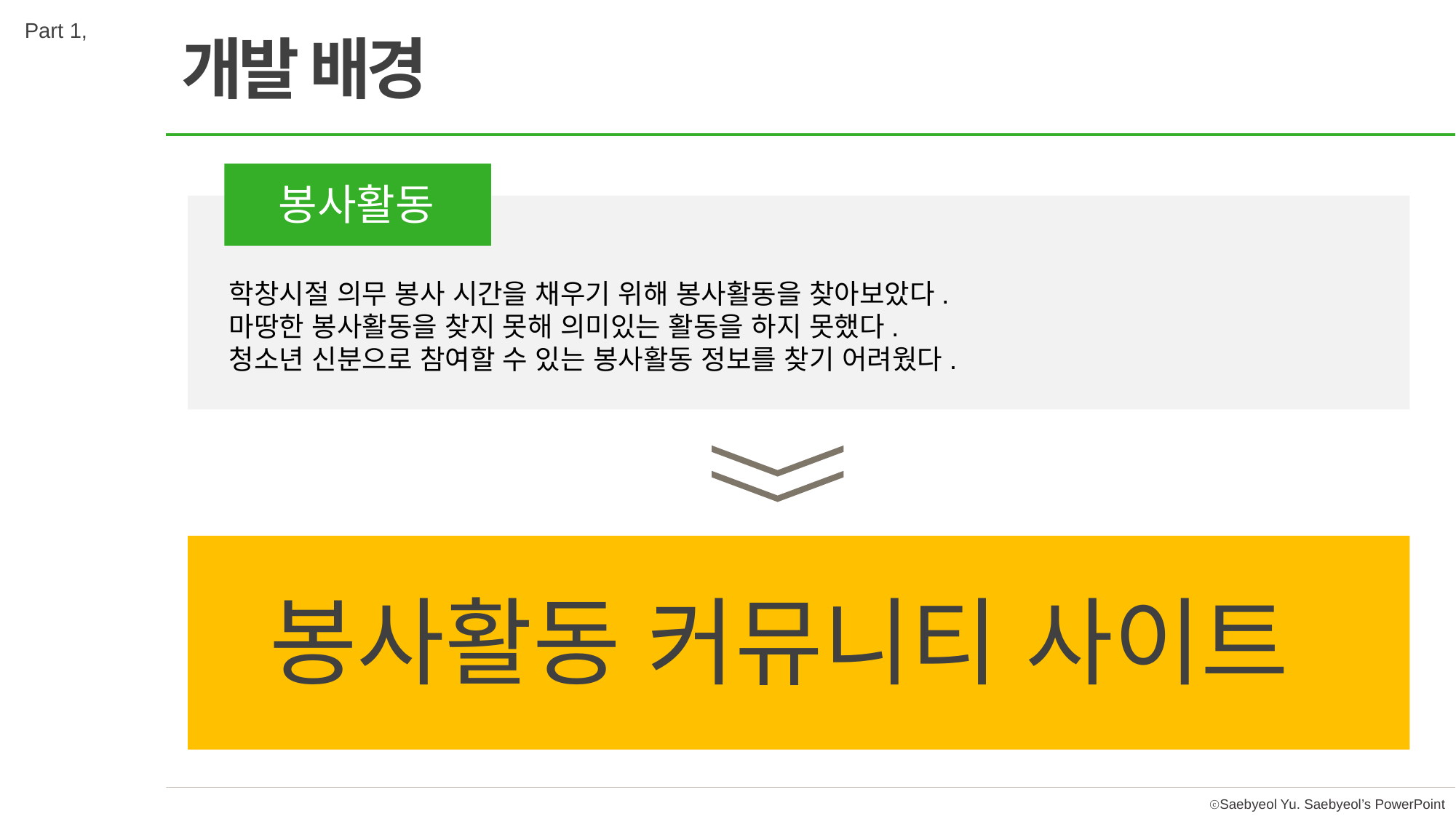

Part 1,
개발 배경

봉사활동

학창시절 의무 봉사 시간을 채우기 위해 봉사활동을 찾아보았다.
마땅한 봉사활동을 찾지 못해 의미있는 활동을 하지 못했다.
청소년 신분으로 참여할 수 있는 봉사활동 정보를 찾기 어려웠다.

봉사활동 커뮤니티 사이트